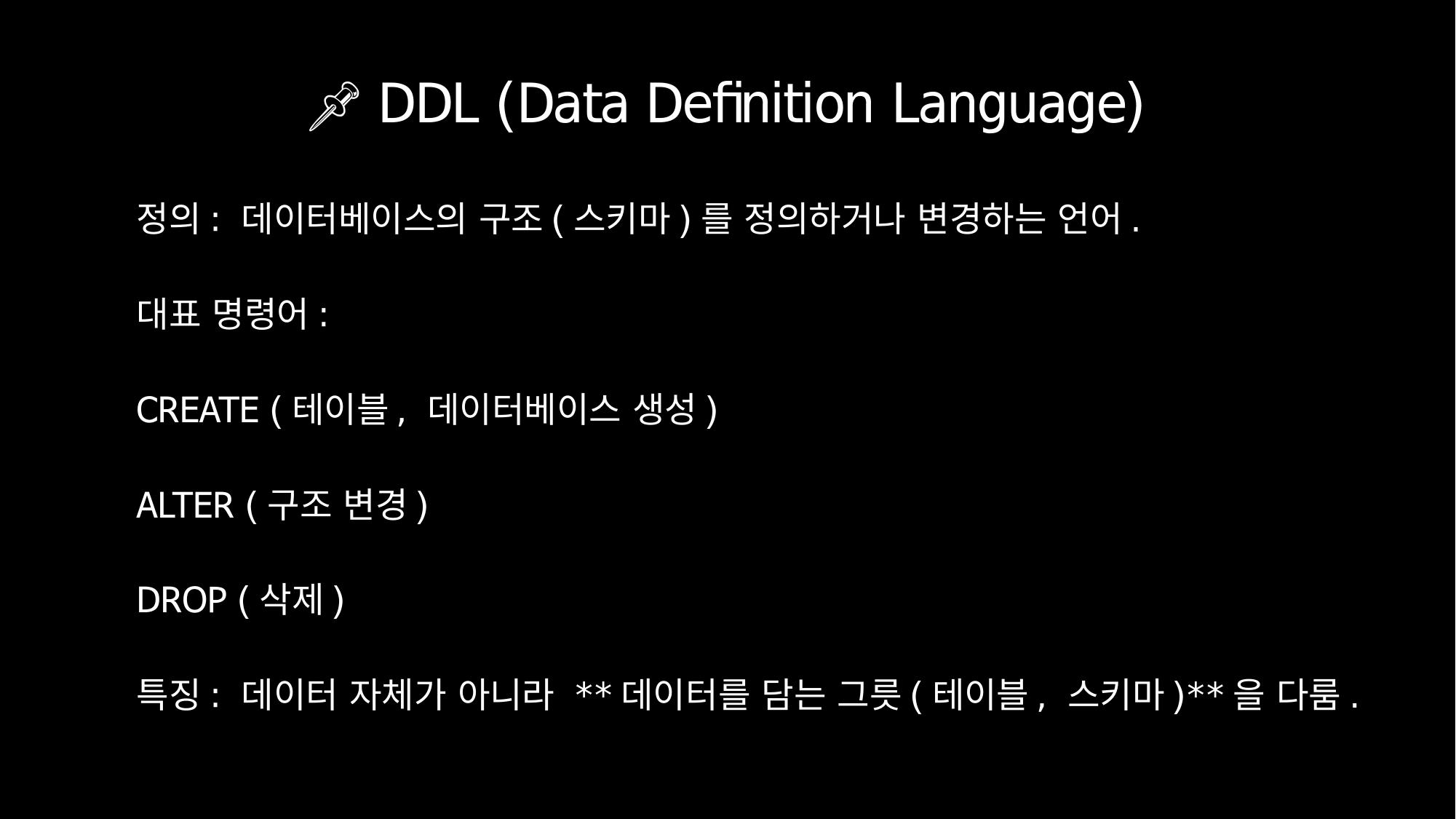

# 📌 DDL (Data Definition Language)
정의: 데이터베이스의 구조(스키마)를 정의하거나 변경하는 언어.

대표 명령어:

CREATE (테이블, 데이터베이스 생성)

ALTER (구조 변경)

DROP (삭제)

특징: 데이터 자체가 아니라 **데이터를 담는 그릇(테이블, 스키마)**을 다룸.